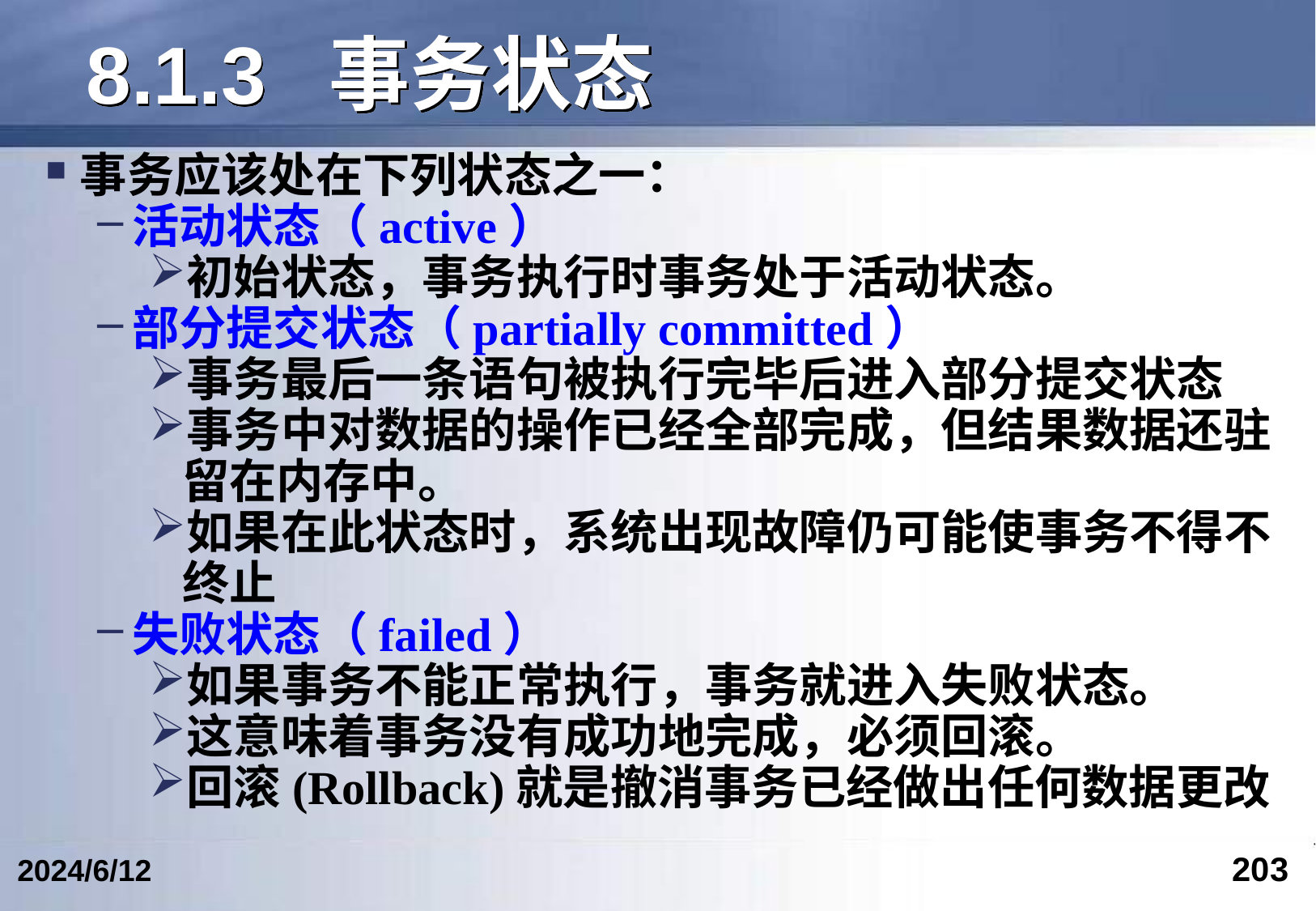

# 8.1.3	事务状态
事务应该处在下列状态之一：
活动状态（active）
初始状态，事务执行时事务处于活动状态。
部分提交状态（partially committed）
事务最后一条语句被执行完毕后进入部分提交状态
事务中对数据的操作已经全部完成，但结果数据还驻留在内存中。
如果在此状态时，系统出现故障仍可能使事务不得不终止
失败状态（failed）
如果事务不能正常执行，事务就进入失败状态。
这意味着事务没有成功地完成，必须回滚。
回滚(Rollback)就是撤消事务已经做出任何数据更改
203
2024/6/12